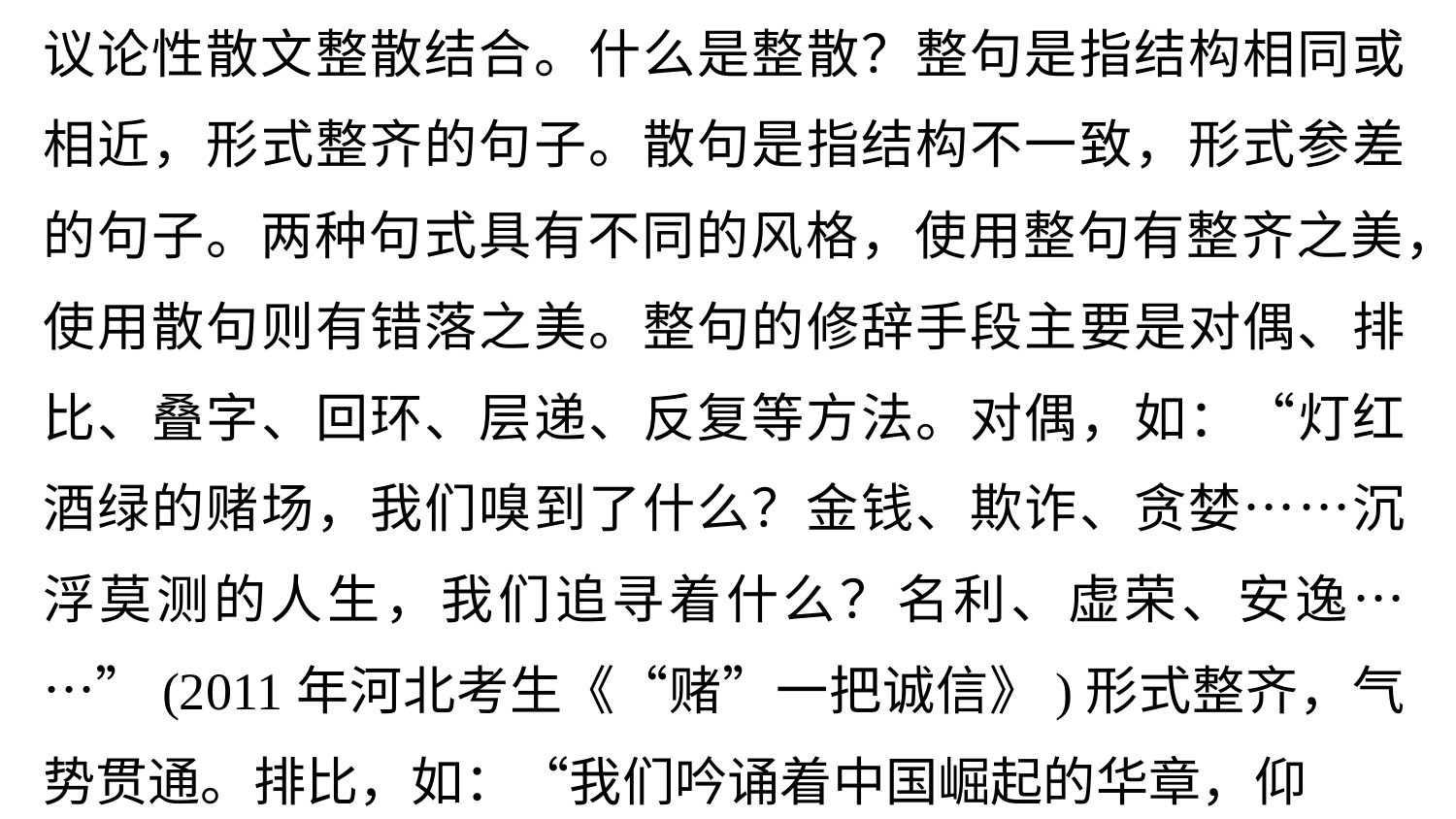

议论性散文整散结合。什么是整散？整句是指结构相同或相近，形式整齐的句子。散句是指结构不一致，形式参差的句子。两种句式具有不同的风格，使用整句有整齐之美，使用散句则有错落之美。整句的修辞手段主要是对偶、排比、叠字、回环、层递、反复等方法。对偶，如：“灯红酒绿的赌场，我们嗅到了什么？金钱、欺诈、贪婪……沉浮莫测的人生，我们追寻着什么？名利、虚荣、安逸……”(2011年河北考生《“赌”一把诚信》)形式整齐，气势贯通。排比，如：“我们吟诵着中国崛起的华章，仰